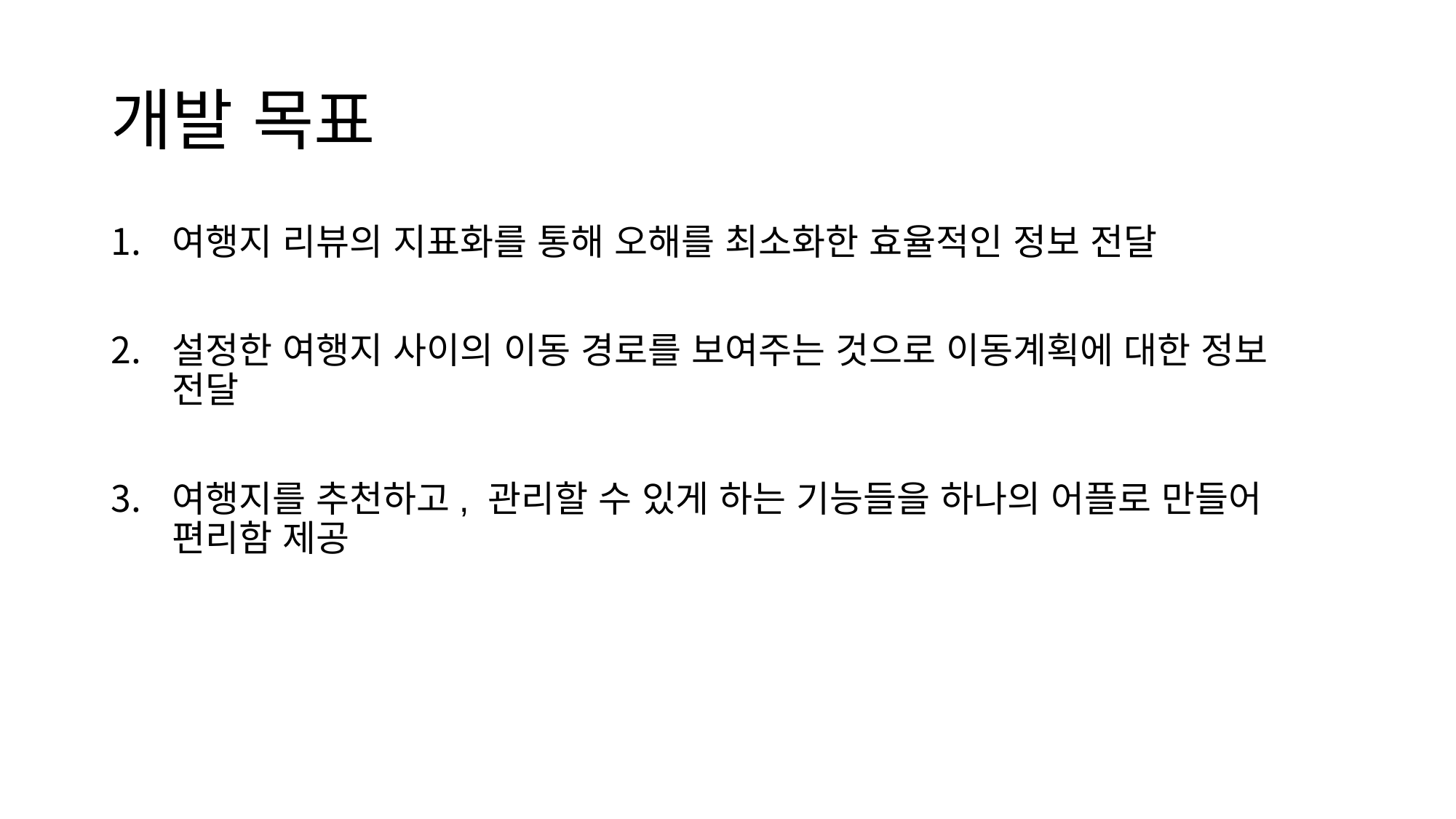

# 개발 목표
여행지 리뷰의 지표화를 통해 오해를 최소화한 효율적인 정보 전달

설정한 여행지 사이의 이동 경로를 보여주는 것으로 이동계획에 대한 정보 전달

여행지를 추천하고, 관리할 수 있게 하는 기능들을 하나의 어플로 만들어 편리함 제공